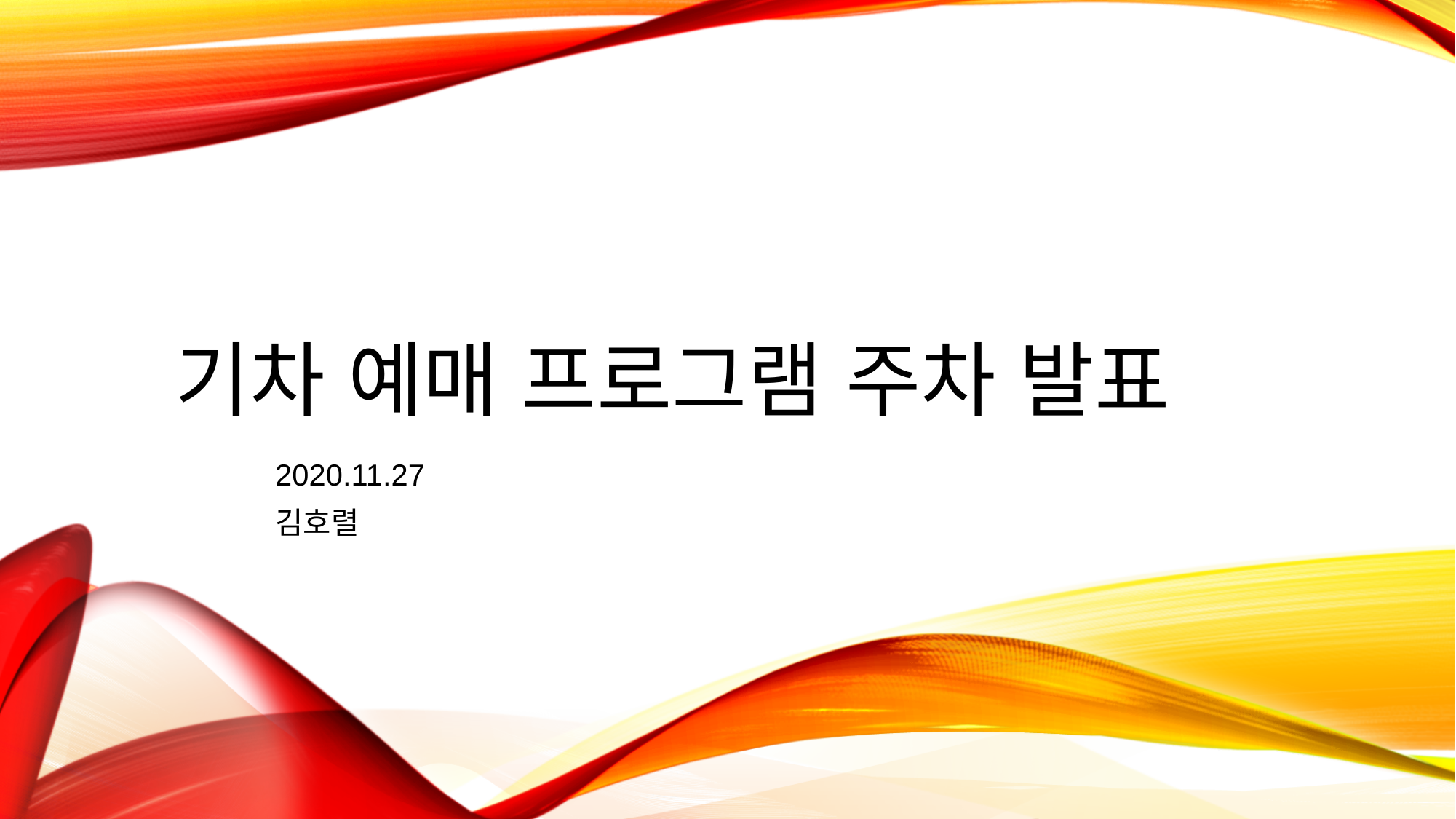

# 기차 예매 프로그램 주차 발표
2020.11.27
김호렬